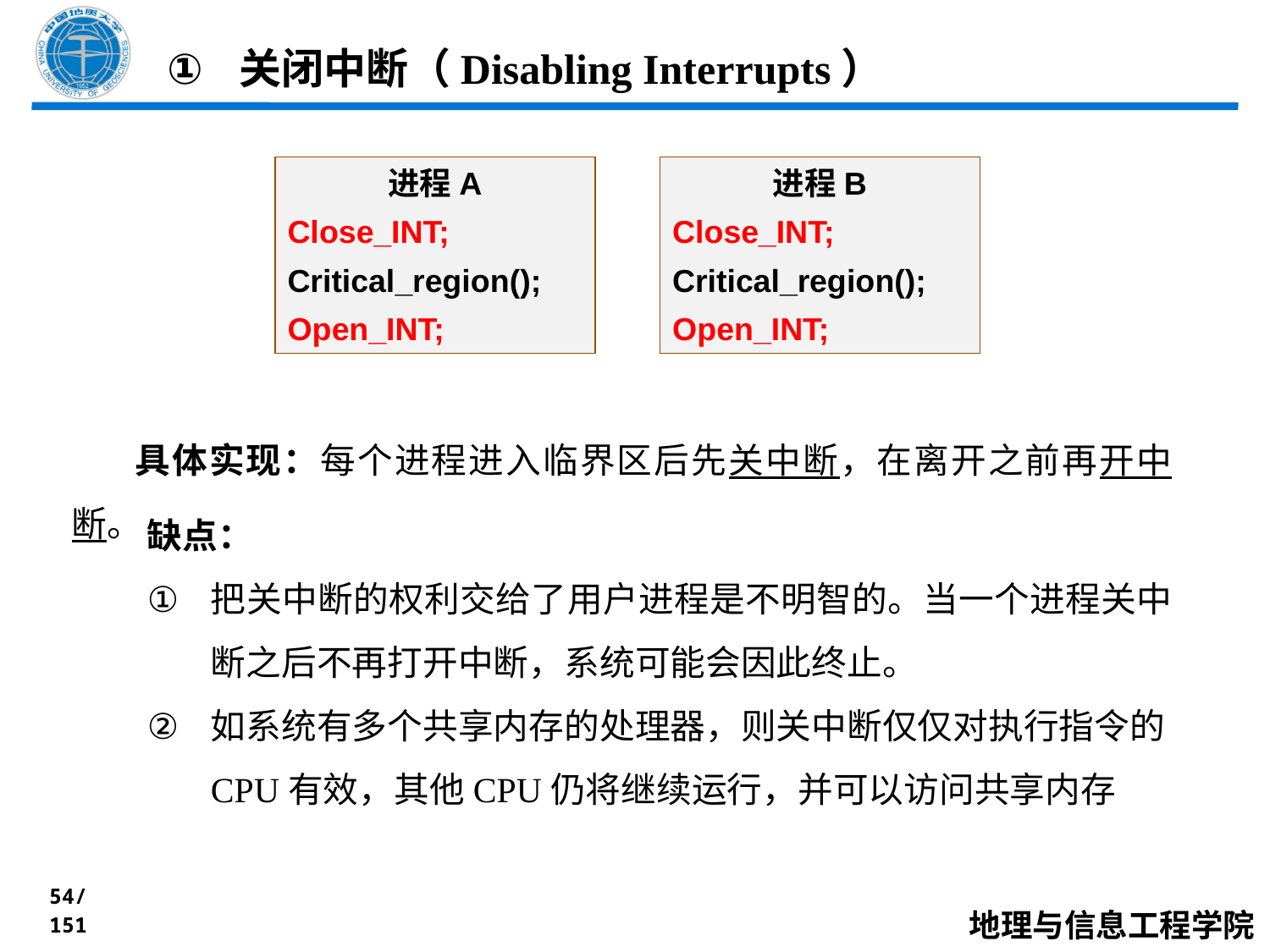

关闭中断（Disabling Interrupts）
进程A
Close_INT;
Critical_region();
Open_INT;
进程B
Close_INT;
Critical_region();
Open_INT;
具体实现：每个进程进入临界区后先关中断，在离开之前再开中断。
缺点：
把关中断的权利交给了用户进程是不明智的。当一个进程关中断之后不再打开中断，系统可能会因此终止。
如系统有多个共享内存的处理器，则关中断仅仅对执行指令的CPU有效，其他CPU仍将继续运行，并可以访问共享内存